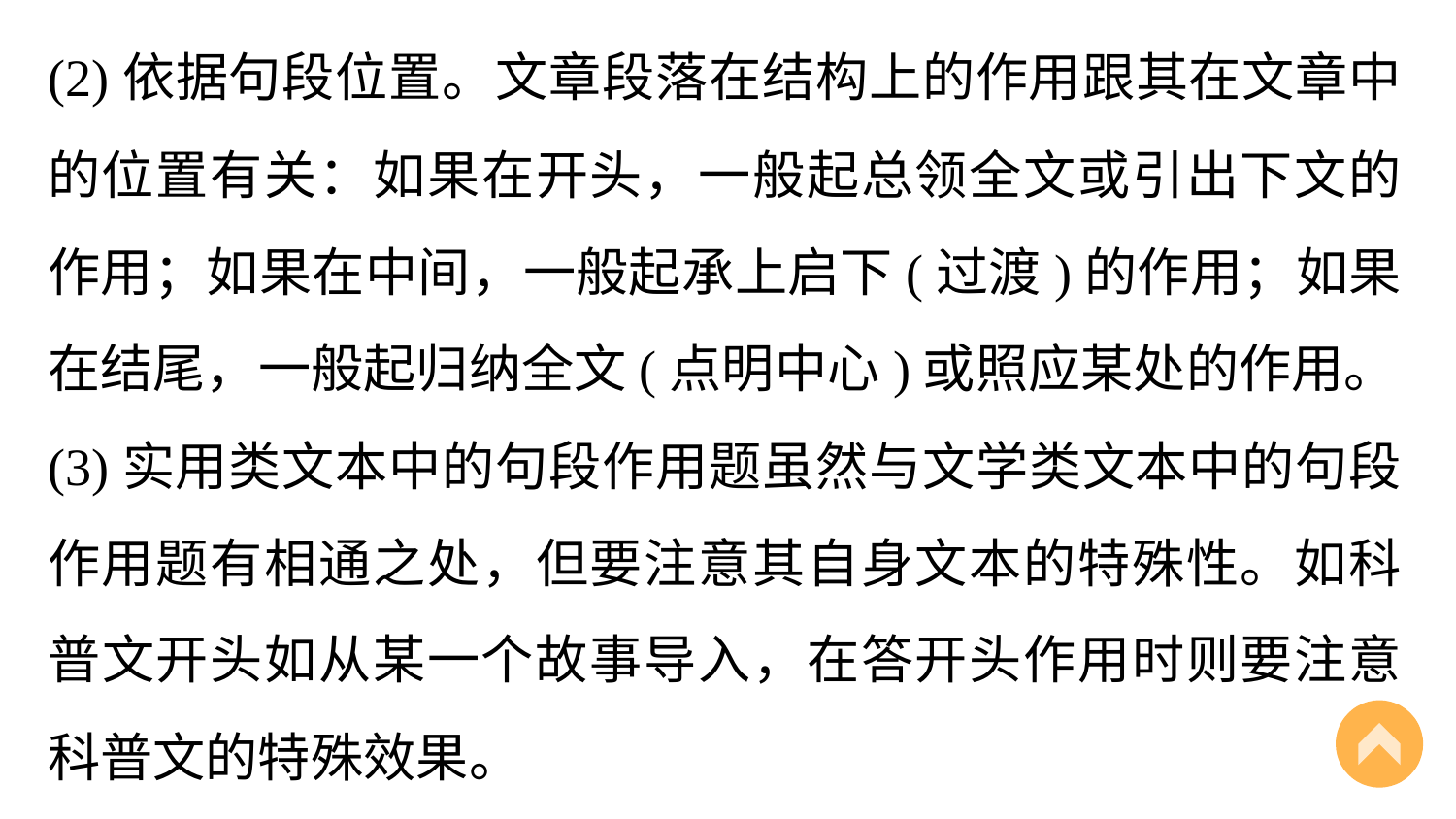

(2)依据句段位置。文章段落在结构上的作用跟其在文章中的位置有关：如果在开头，一般起总领全文或引出下文的作用；如果在中间，一般起承上启下(过渡)的作用；如果在结尾，一般起归纳全文(点明中心)或照应某处的作用。
(3)实用类文本中的句段作用题虽然与文学类文本中的句段作用题有相通之处，但要注意其自身文本的特殊性。如科普文开头如从某一个故事导入，在答开头作用时则要注意科普文的特殊效果。